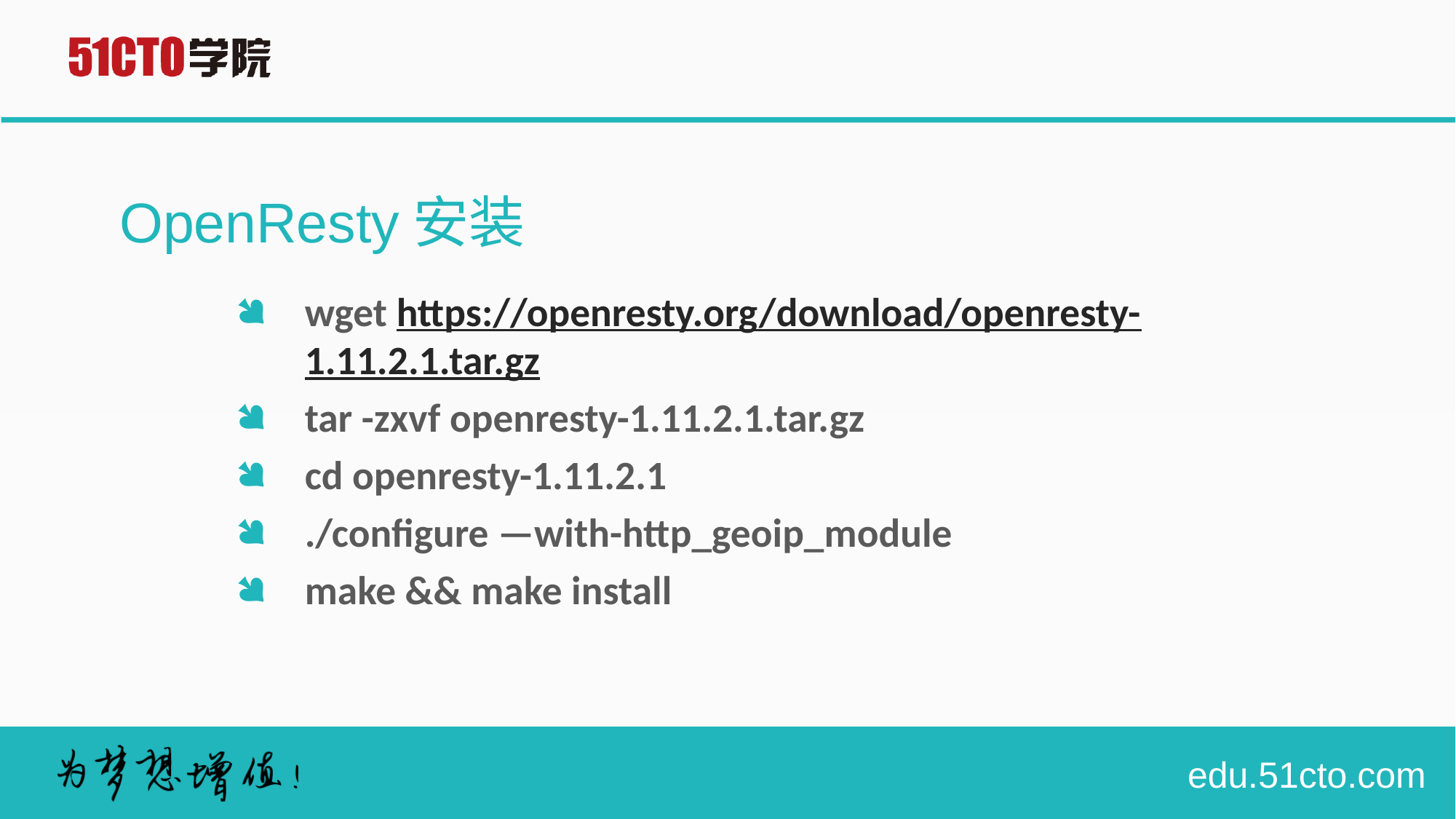

# OpenResty安装
wget https://openresty.org/download/openresty-1.11.2.1.tar.gz
tar -zxvf openresty-1.11.2.1.tar.gz
cd openresty-1.11.2.1
./configure —with-http_geoip_module
make && make install